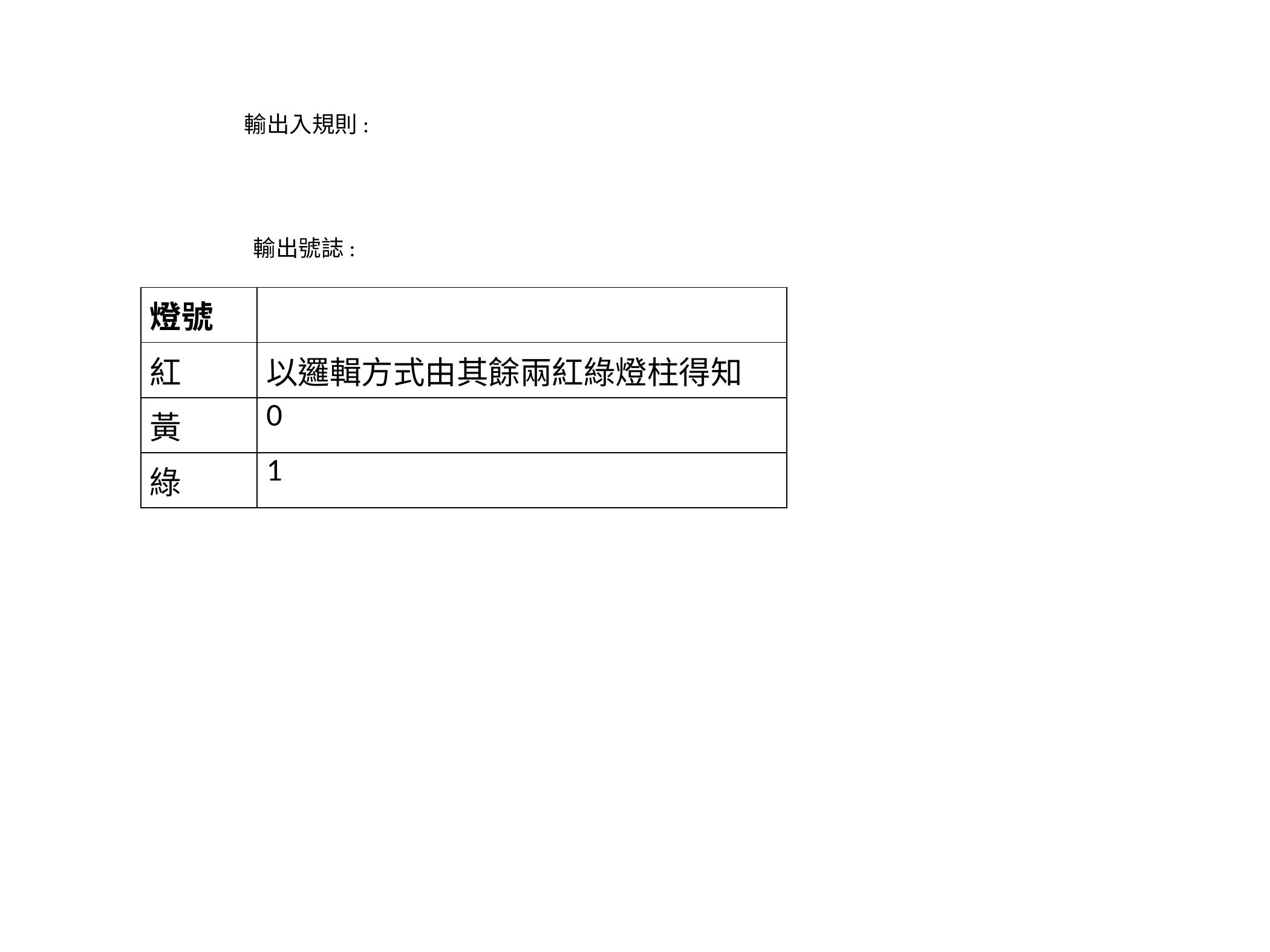

輸出入規則:
輸出號誌:
| 燈號 |  |
| --- | --- |
| 紅 | 以邏輯方式由其餘兩紅綠燈柱得知 |
| 黃 | 0 |
| 綠 | 1 |